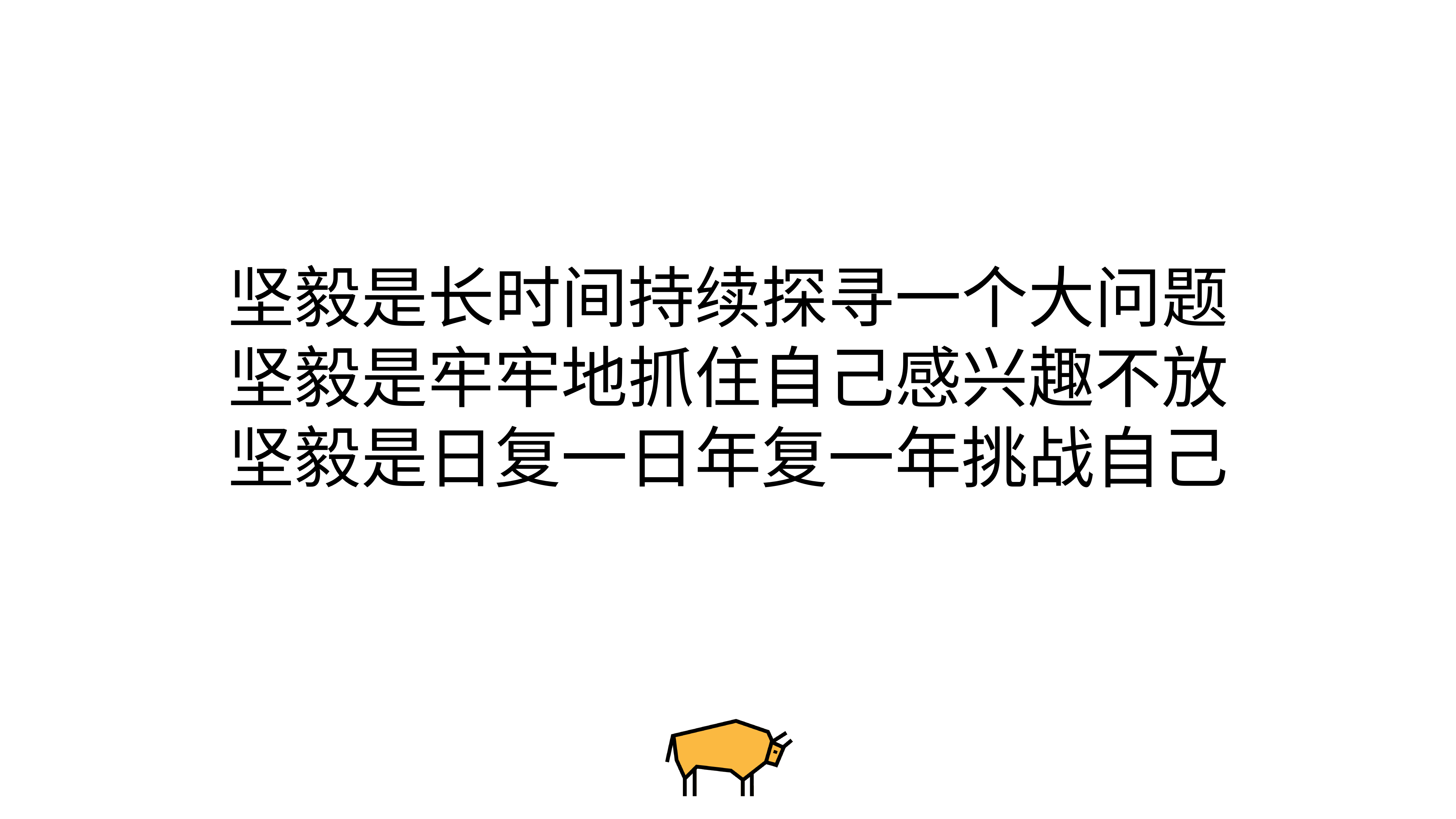

# 坚毅是长时间持续探寻一个大问题 坚毅是牢牢地抓住自己感兴趣不放 坚毅是日复一日年复一年挑战自己